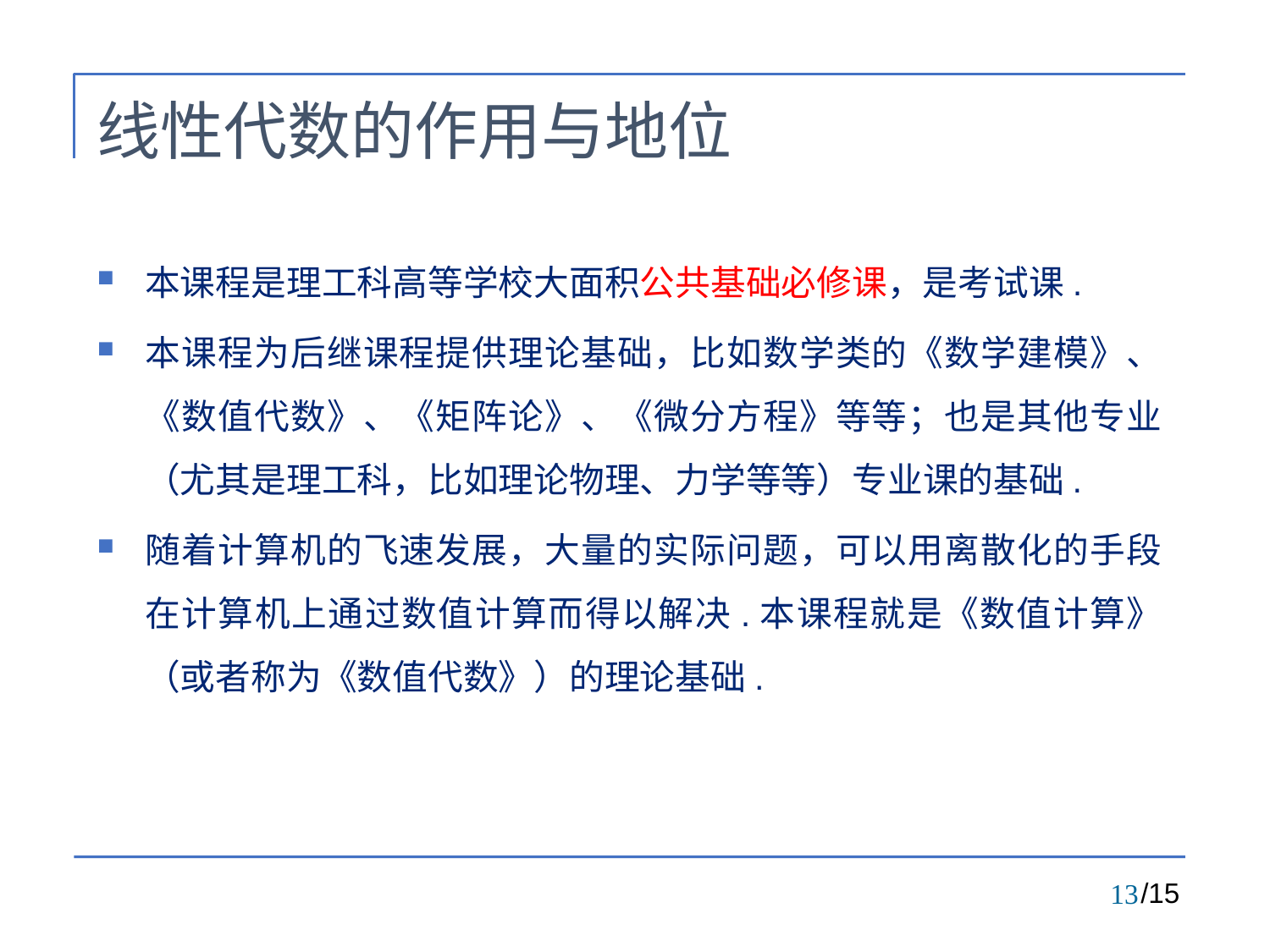

# 线性代数的作用与地位
本课程是理工科高等学校大面积公共基础必修课，是考试课.
本课程为后继课程提供理论基础，比如数学类的《数学建模》、《数值代数》、《矩阵论》、《微分方程》等等；也是其他专业（尤其是理工科，比如理论物理、力学等等）专业课的基础.
随着计算机的飞速发展，大量的实际问题，可以用离散化的手段在计算机上通过数值计算而得以解决.本课程就是《数值计算》（或者称为《数值代数》）的理论基础.
13